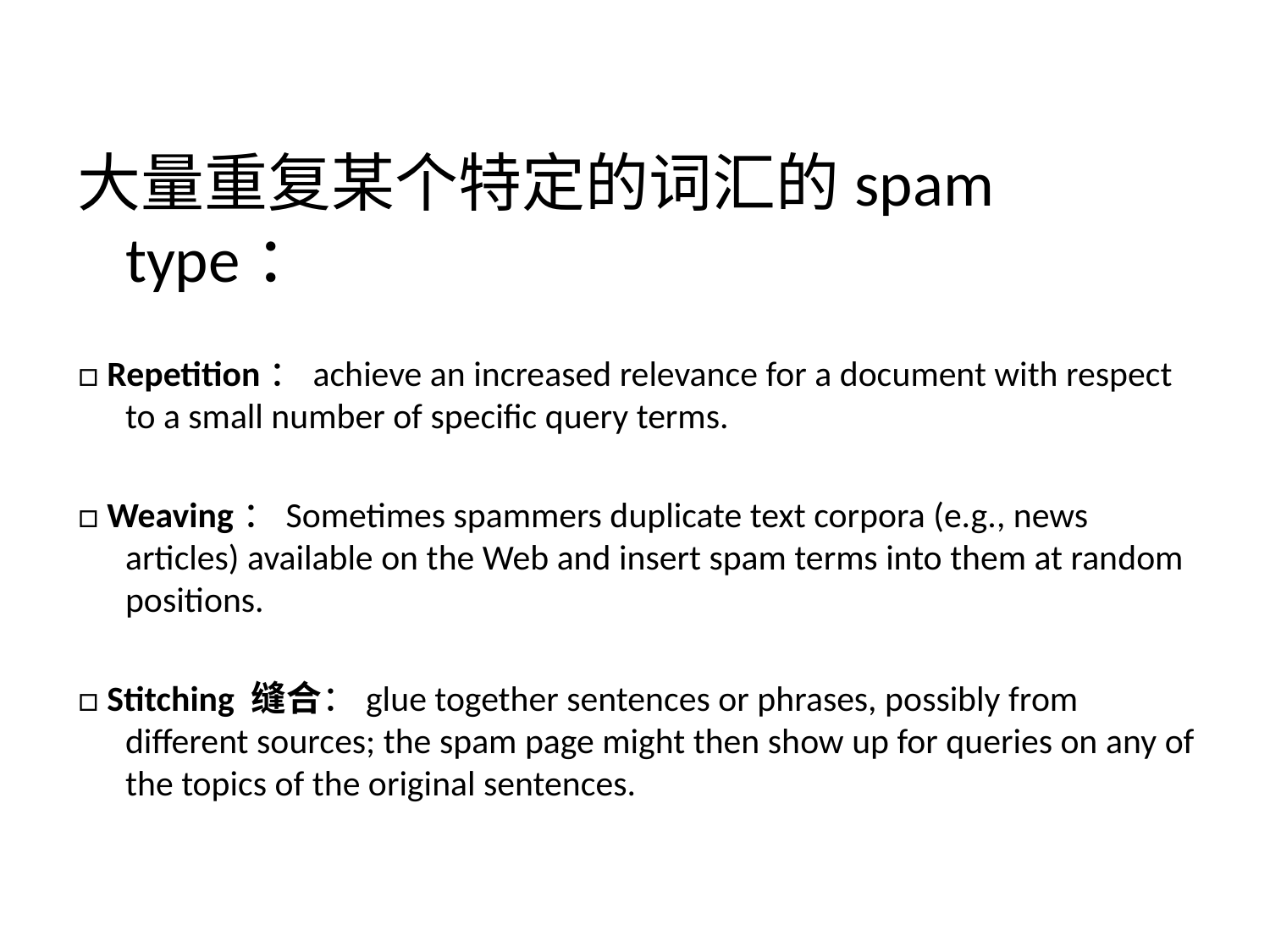

大量重复某个特定的词汇的spam type：

□ Repetition：achieve an increased relevance for a document with respect to a small number of specific query terms.

□ Weaving：Sometimes spammers duplicate text corpora (e.g., news articles) available on the Web and insert spam terms into them at random positions.

□ Stitching 缝合：glue together sentences or phrases, possibly from different sources; the spam page might then show up for queries on any of the topics of the original sentences.